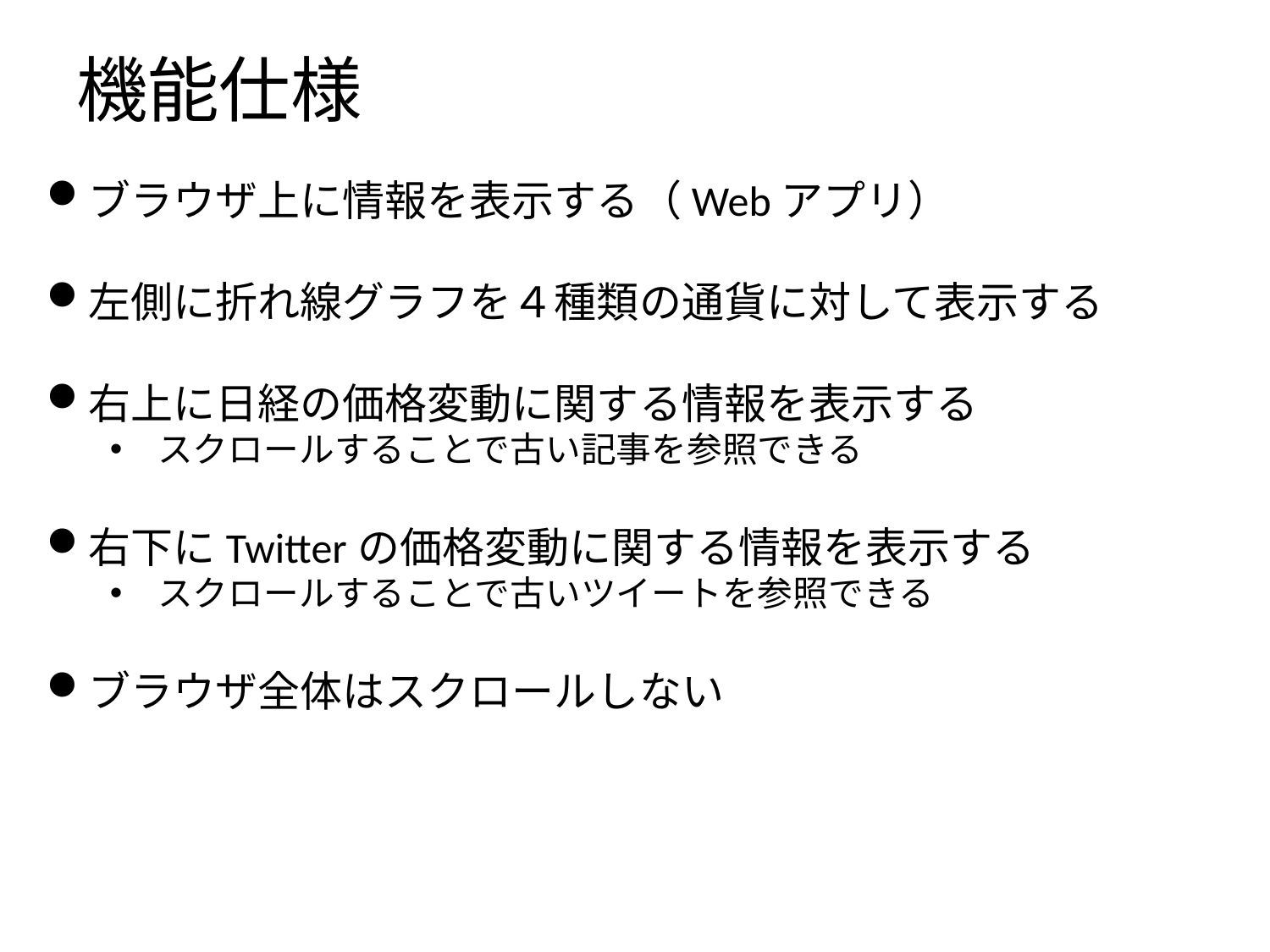

# 機能仕様
ブラウザ上に情報を表示する（Webアプリ）

左側に折れ線グラフを４種類の通貨に対して表示する

右上に日経の価格変動に関する情報を表示する
スクロールすることで古い記事を参照できる

右下にTwitterの価格変動に関する情報を表示する
スクロールすることで古いツイートを参照できる

ブラウザ全体はスクロールしない